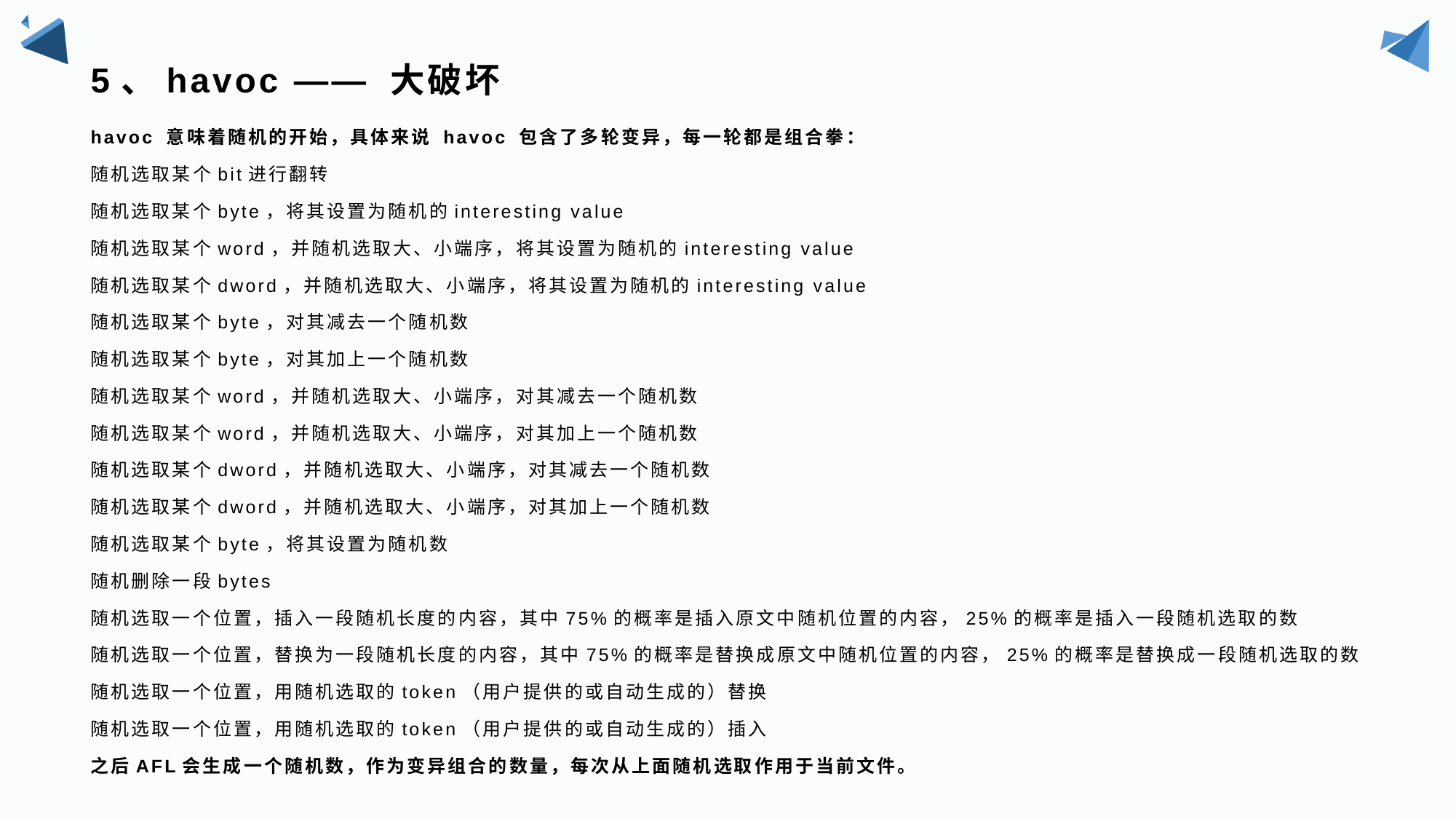

# 5、havoc —— 大破坏
havoc 意味着随机的开始，具体来说 havoc 包含了多轮变异，每一轮都是组合拳：
随机选取某个bit进行翻转
随机选取某个byte，将其设置为随机的interesting value
随机选取某个word，并随机选取大、小端序，将其设置为随机的interesting value
随机选取某个dword，并随机选取大、小端序，将其设置为随机的interesting value
随机选取某个byte，对其减去一个随机数
随机选取某个byte，对其加上一个随机数
随机选取某个word，并随机选取大、小端序，对其减去一个随机数
随机选取某个word，并随机选取大、小端序，对其加上一个随机数
随机选取某个dword，并随机选取大、小端序，对其减去一个随机数
随机选取某个dword，并随机选取大、小端序，对其加上一个随机数
随机选取某个byte，将其设置为随机数
随机删除一段bytes
随机选取一个位置，插入一段随机长度的内容，其中75%的概率是插入原文中随机位置的内容，25%的概率是插入一段随机选取的数
随机选取一个位置，替换为一段随机长度的内容，其中75%的概率是替换成原文中随机位置的内容，25%的概率是替换成一段随机选取的数
随机选取一个位置，用随机选取的token（用户提供的或自动生成的）替换
随机选取一个位置，用随机选取的token（用户提供的或自动生成的）插入
之后AFL会生成一个随机数，作为变异组合的数量，每次从上面随机选取作用于当前文件。